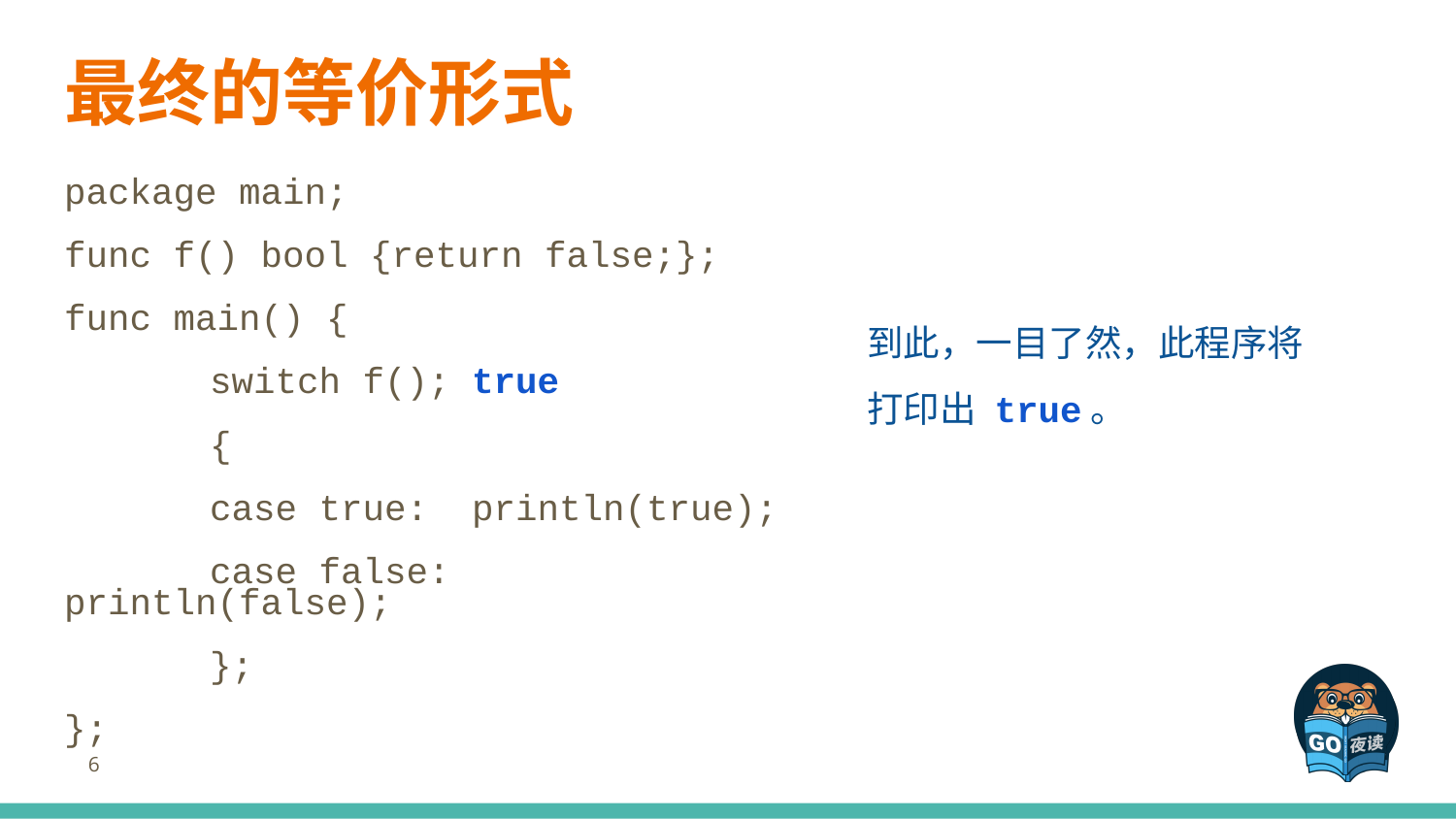

# 最终的等价形式
package main;
func f() bool {return false;};
func main() {
	switch f(); true
	{
	case true:  println(true);
	case false: println(false);
	};
};
到此，一目了然，此程序将打印出 true。
6